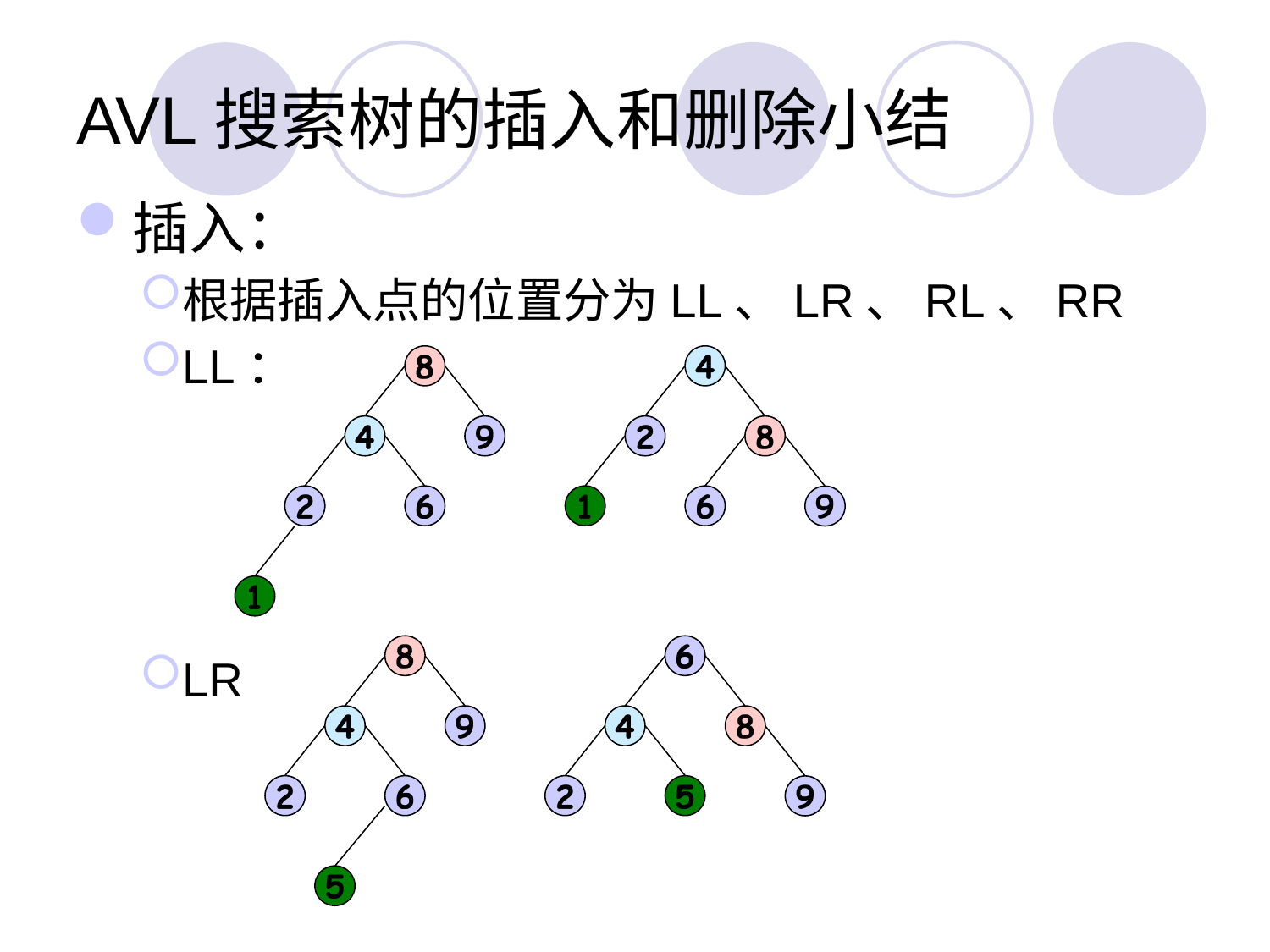

# AVL搜索树的插入和删除小结
插入：
根据插入点的位置分为LL、LR、RL、RR
LL：

LR
8
4

4
9
2
8

2
6
1
6
9

1
8
6

4
9
4
8

2
6
2
5
9

5